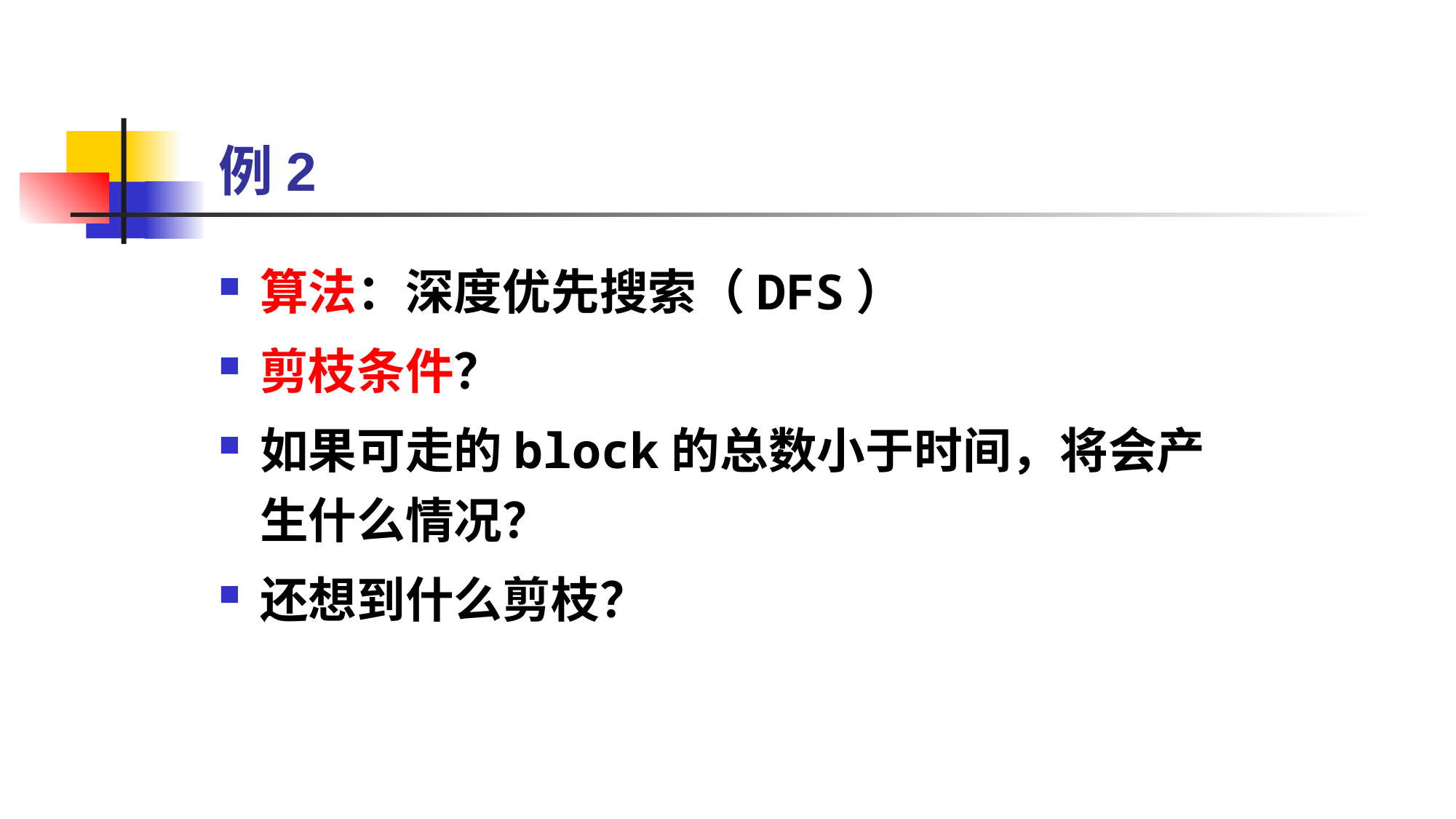

# 例2
算法：深度优先搜索（DFS）
剪枝条件？
如果可走的block的总数小于时间，将会产生什么情况？
还想到什么剪枝？
14